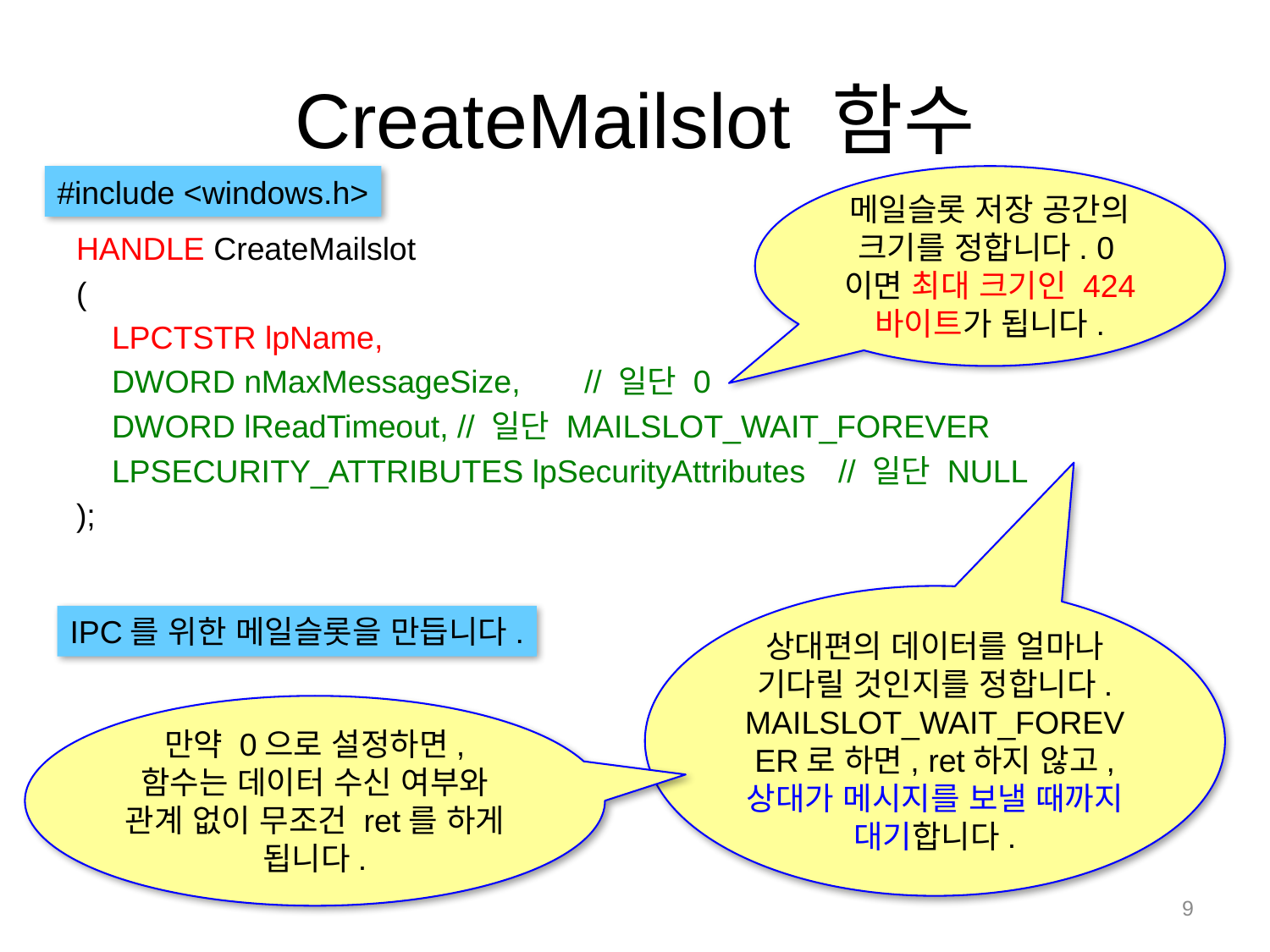

# CreateMailslot 함수
#include <windows.h>
메일슬롯 저장 공간의 크기를 정합니다. 0이면 최대 크기인 424 바이트가 됩니다.
HANDLE CreateMailslot
(
    LPCTSTR lpName,
    DWORD nMaxMessageSize,	// 일단 0
    DWORD lReadTimeout,	// 일단 MAILSLOT_WAIT_FOREVER
    LPSECURITY_ATTRIBUTES lpSecurityAttributes	// 일단 NULL
);
상대편의 데이터를 얼마나 기다릴 것인지를 정합니다. MAILSLOT_WAIT_FOREVER로 하면, ret하지 않고, 상대가 메시지를 보낼 때까지 대기합니다.
IPC를 위한 메일슬롯을 만듭니다.
만약 0으로 설정하면, 함수는 데이터 수신 여부와 관계 없이 무조건 ret를 하게 됩니다.
9